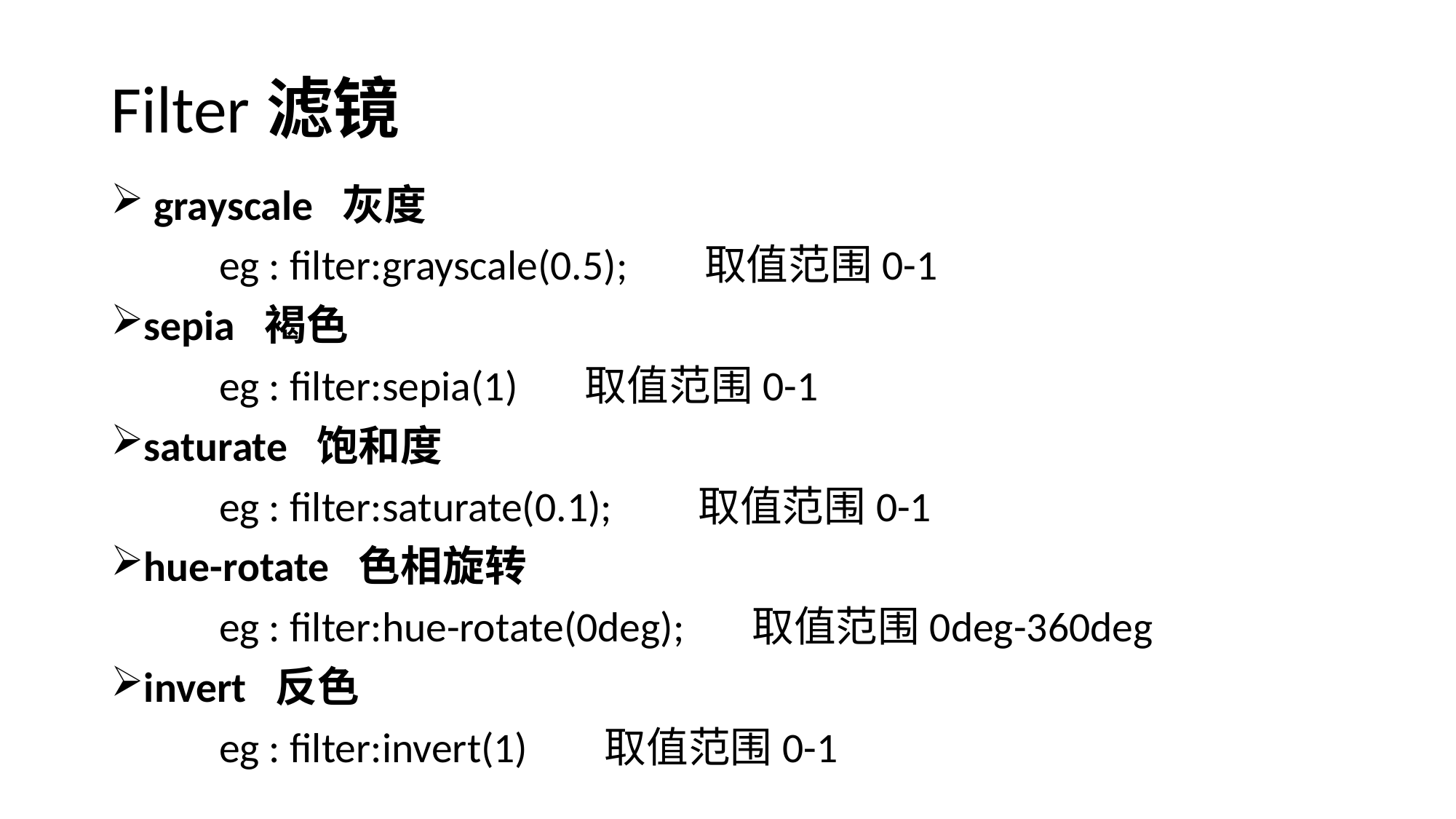

# Filter滤镜
 grayscale  灰度
	eg : filter:grayscale(0.5);       取值范围0-1
sepia  褐色
	eg : filter:sepia(1)      取值范围0-1
saturate  饱和度
	eg : filter:saturate(0.1);        取值范围0-1
hue-rotate  色相旋转
	eg : filter:hue-rotate(0deg);      取值范围0deg-360deg
invert  反色
	eg : filter:invert(1)       取值范围0-1